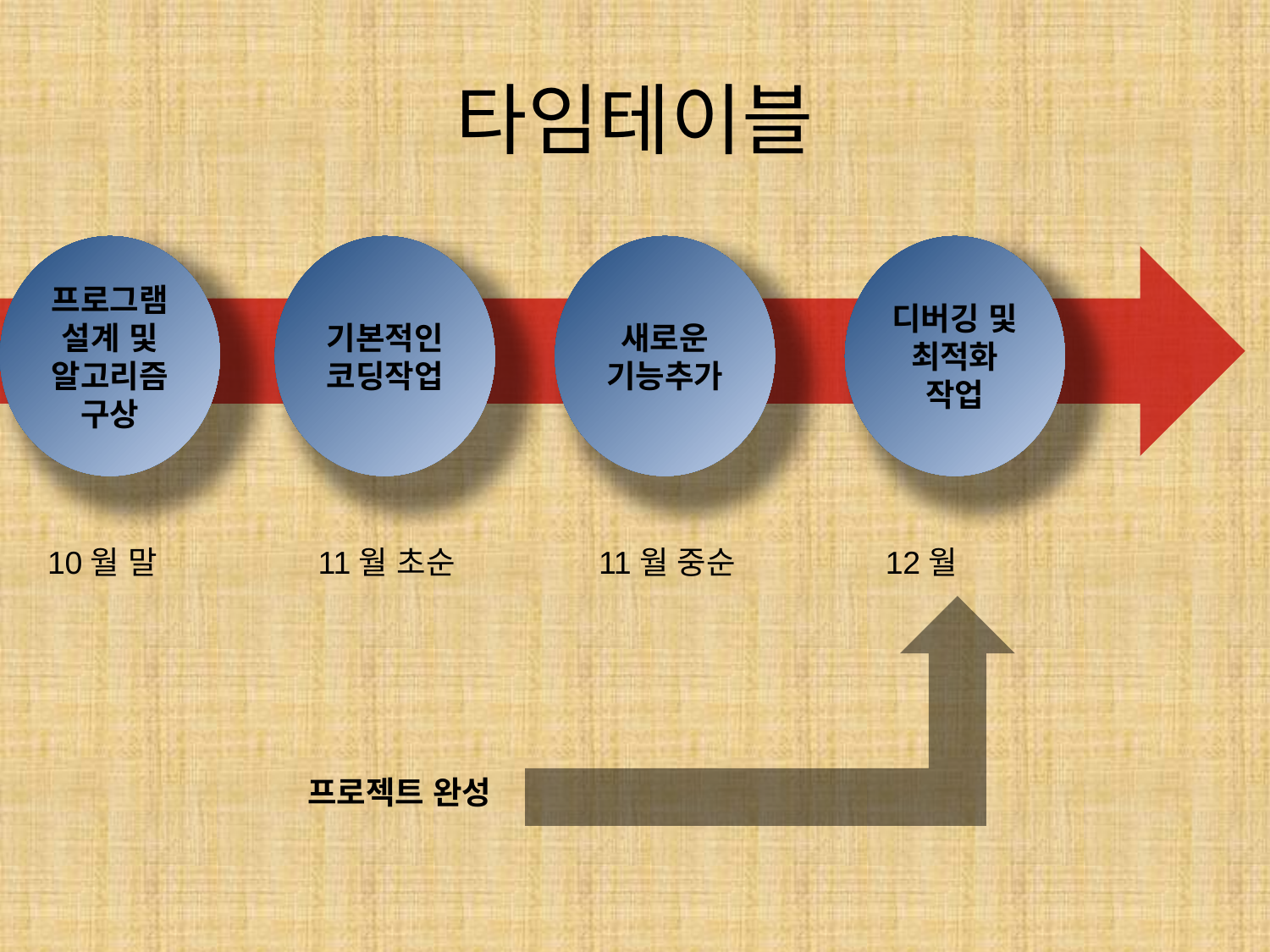

# 타임테이블
프로그램 설계 및 알고리즘 구상
기본적인 코딩작업
새로운 기능추가
디버깅 및
최적화 작업

10월 말   	 11월 초순	    11월 중순                12월

프로젝트 완성